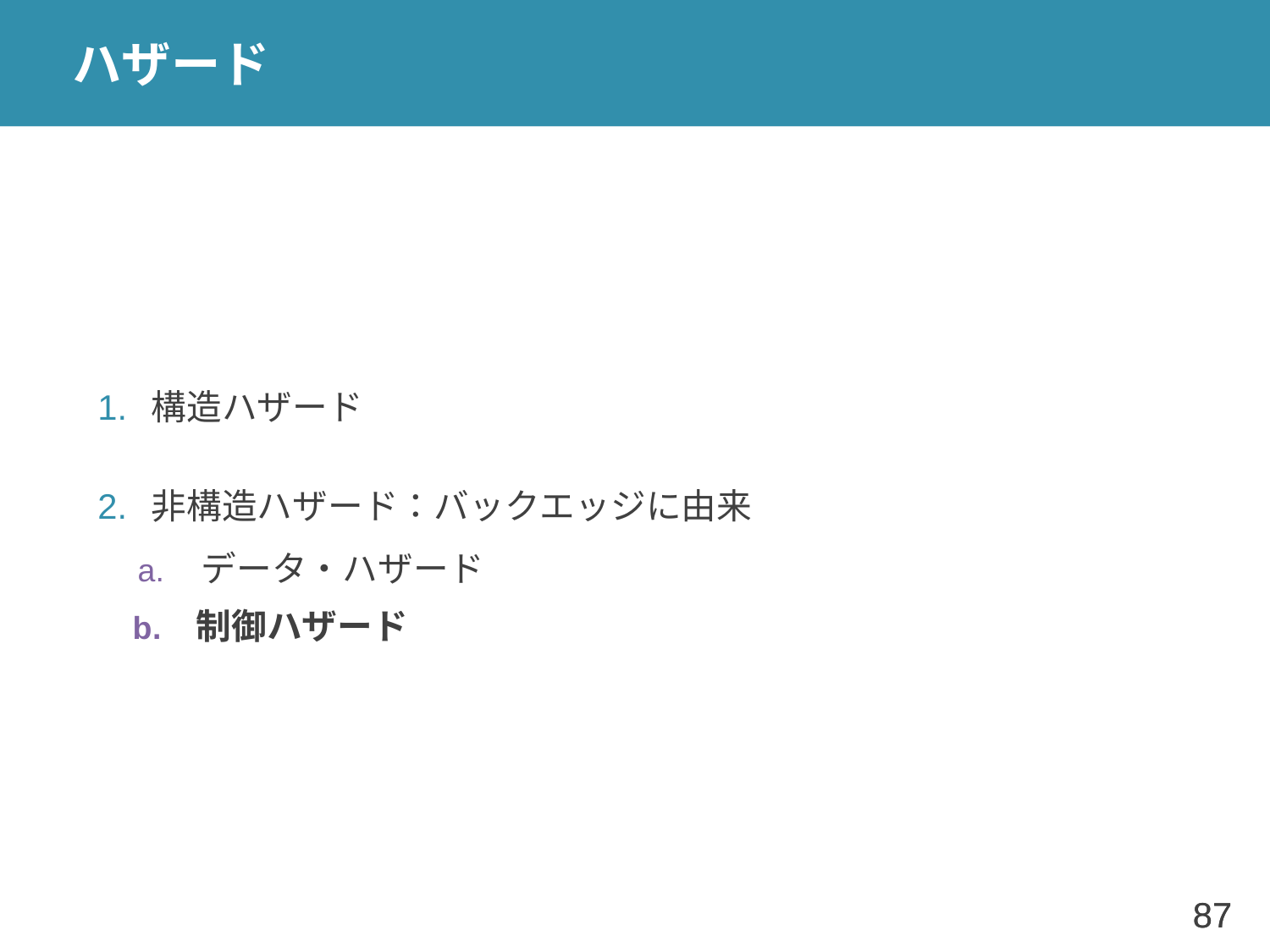

# ハザード
構造ハザード
非構造ハザード：バックエッジに由来
データ・ハザード
制御ハザード